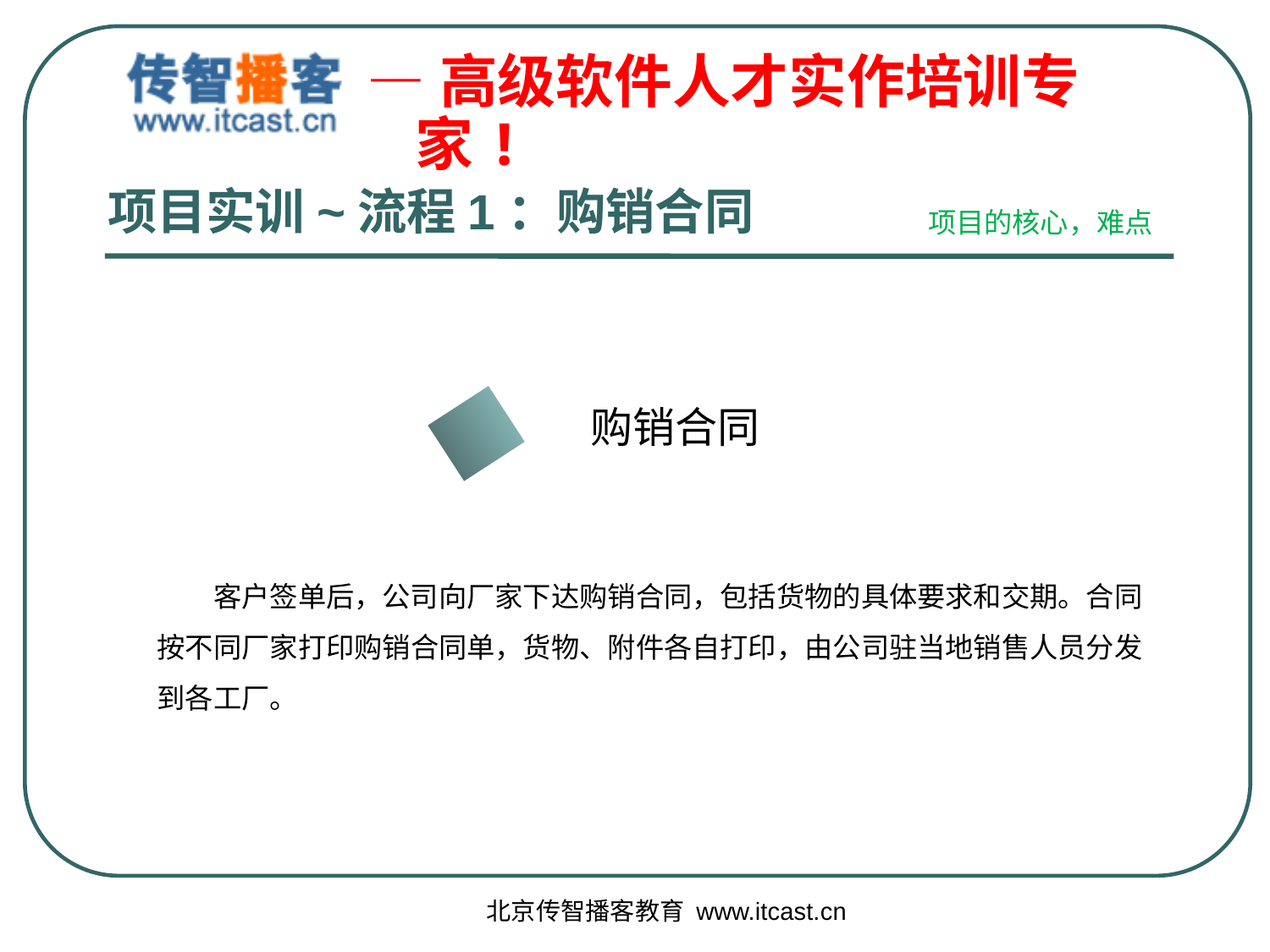

# 项目实训~流程1：购销合同
项目的核心，难点

购销合同
　　客户签单后，公司向厂家下达购销合同，包括货物的具体要求和交期。合同按不同厂家打印购销合同单，货物、附件各自打印，由公司驻当地销售人员分发到各工厂。
北京传智播客教育 www.itcast.cn